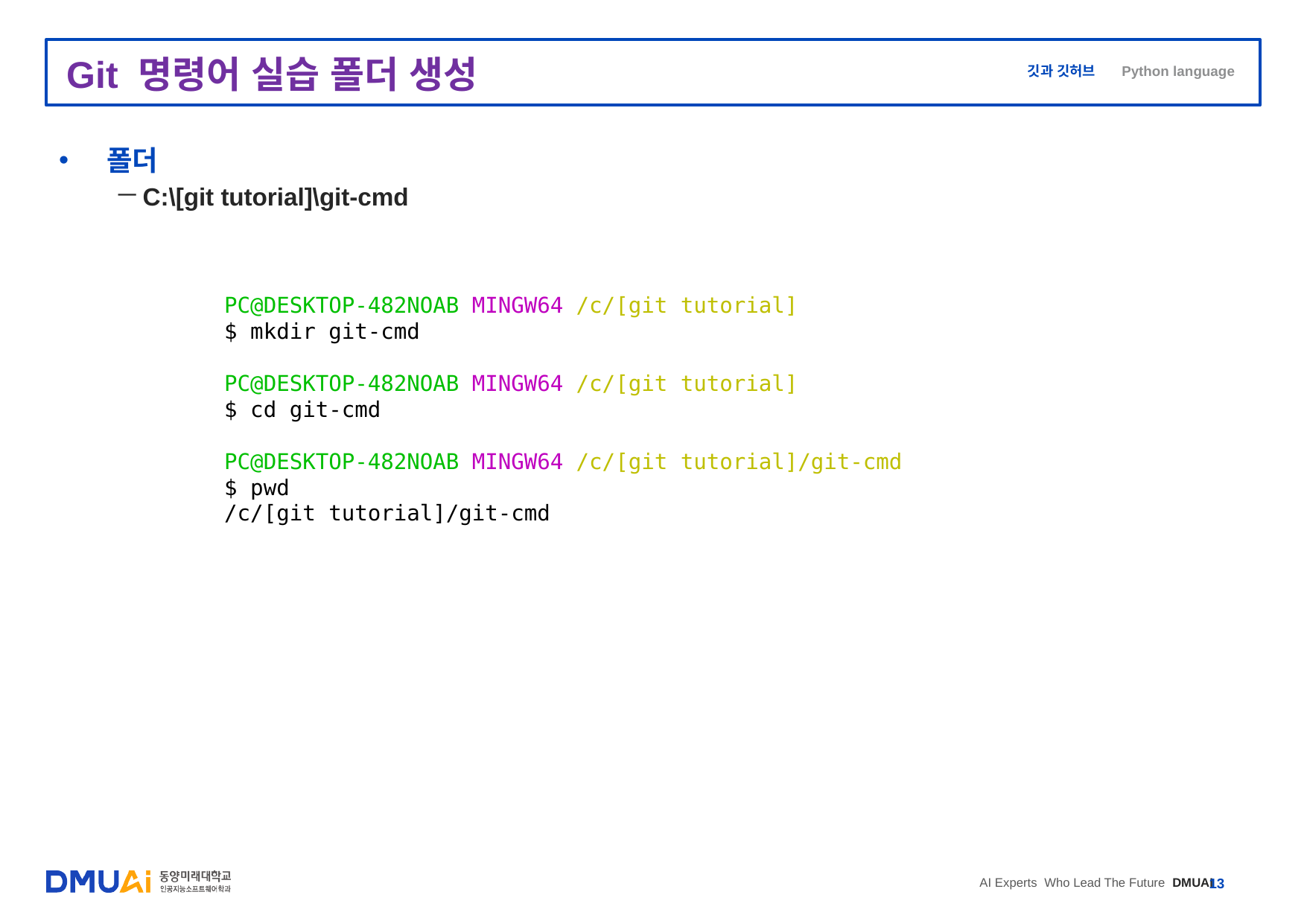

# Git 명령어 실습 폴더 생성
폴더
C:\[git tutorial]\git-cmd

PC@DESKTOP-482NOAB MINGW64 /c/[git tutorial]
$ mkdir git-cmd

PC@DESKTOP-482NOAB MINGW64 /c/[git tutorial]
$ cd git-cmd

PC@DESKTOP-482NOAB MINGW64 /c/[git tutorial]/git-cmd
$ pwd
/c/[git tutorial]/git-cmd